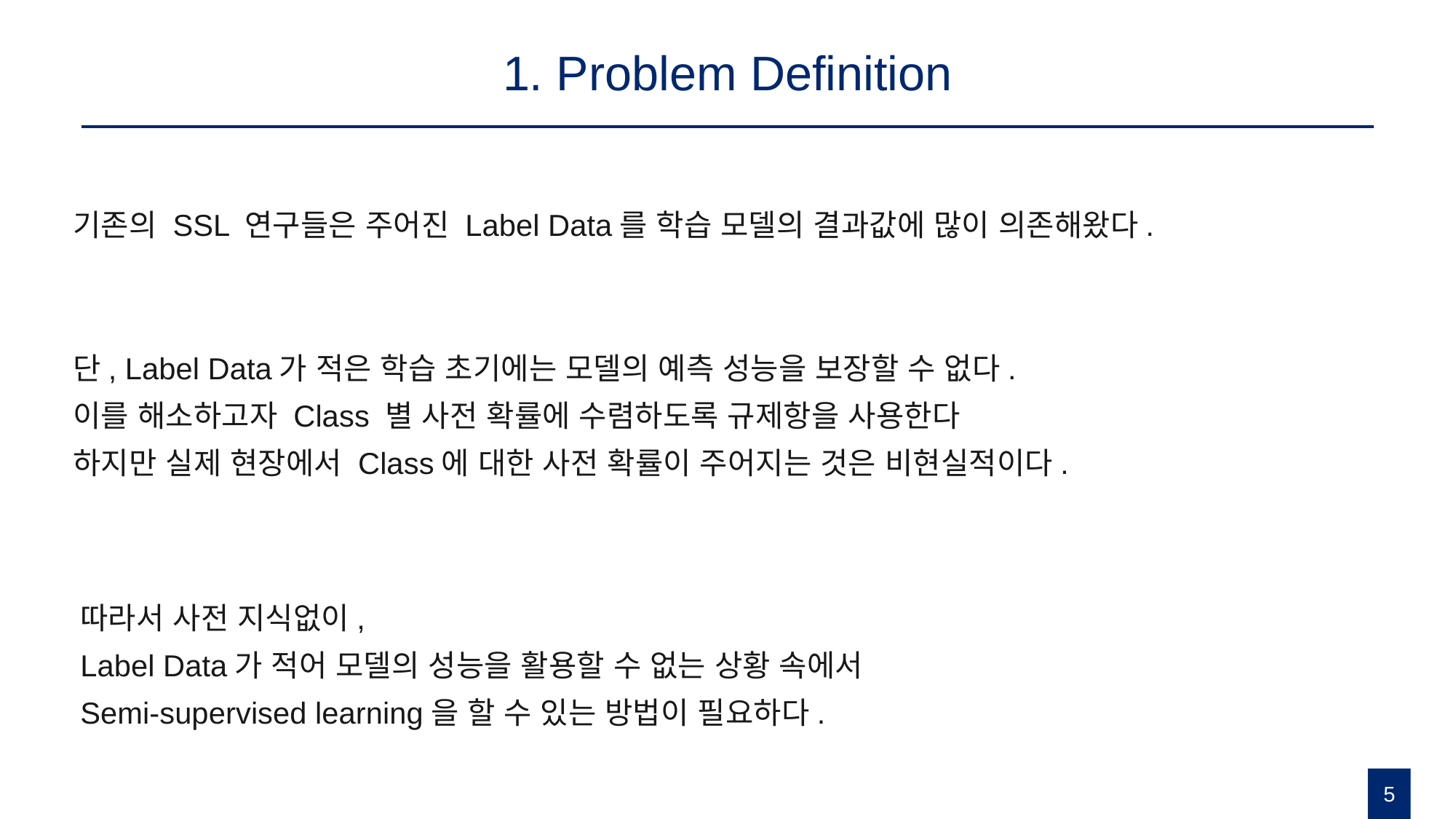

# 1. Problem Definition
기존의 SSL 연구들은 주어진 Label Data를 학습 모델의 결과값에 많이 의존해왔다.
단, Label Data가 적은 학습 초기에는 모델의 예측 성능을 보장할 수 없다.
이를 해소하고자 Class 별 사전 확률에 수렴하도록 규제항을 사용한다
하지만 실제 현장에서 Class에 대한 사전 확률이 주어지는 것은 비현실적이다.
따라서 사전 지식없이,
Label Data가 적어 모델의 성능을 활용할 수 없는 상황 속에서
Semi-supervised learning을 할 수 있는 방법이 필요하다.

Semi-supervised learning 중 한 축인 Pseudo labeling 경우 학습 초기에 수렴하지 않는 단점이 있다